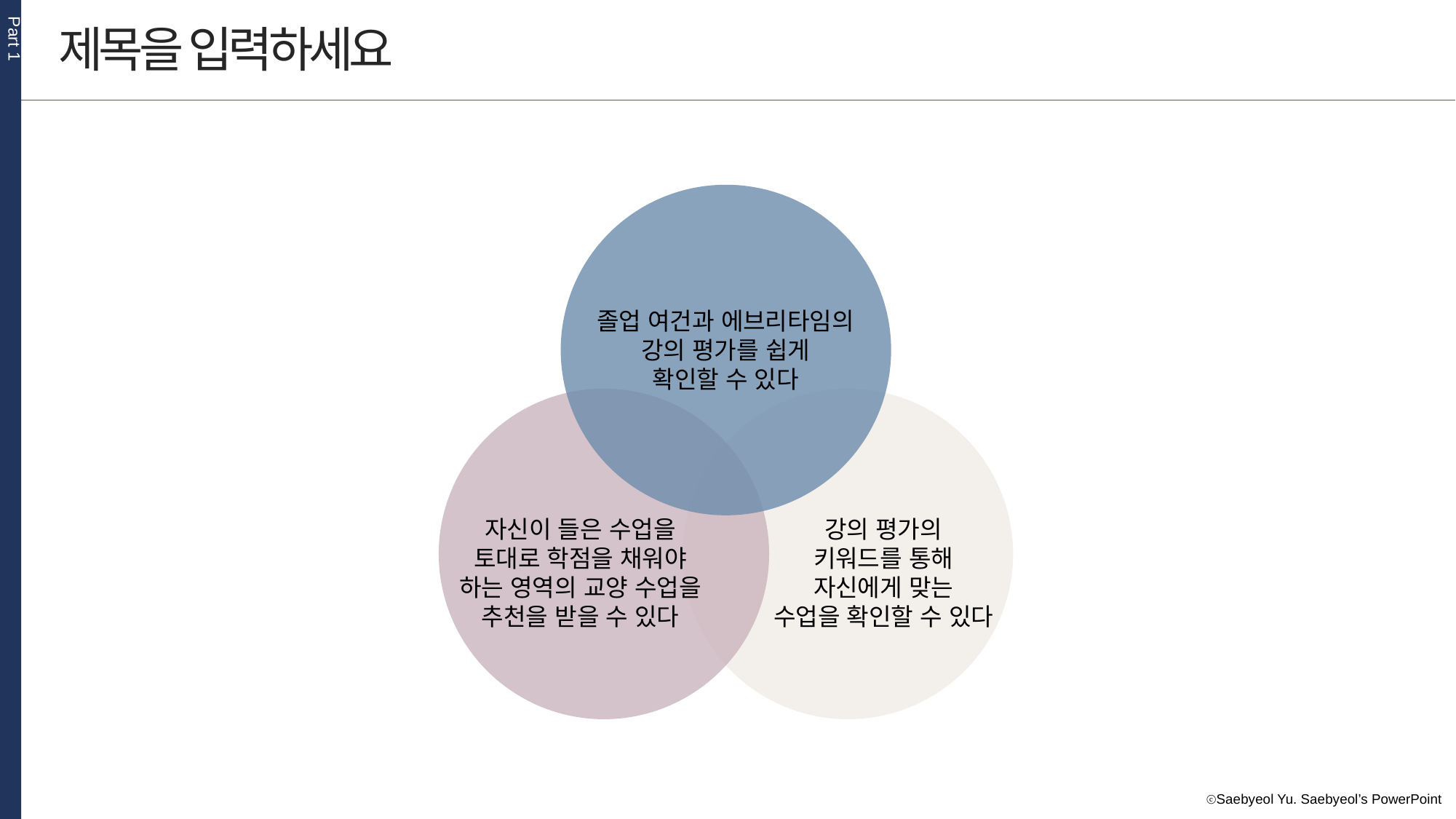

Part 1
제목을 입력하세요

졸업 여건과 에브리타임의
강의 평가를 쉽게
확인할 수 있다

자신이 들은 수업을
토대로 학점을 채워야
하는 영역의 교양 수업을
추천을 받을 수 있다
강의 평가의
키워드를 통해
자신에게 맞는
수업을 확인할 수 있다